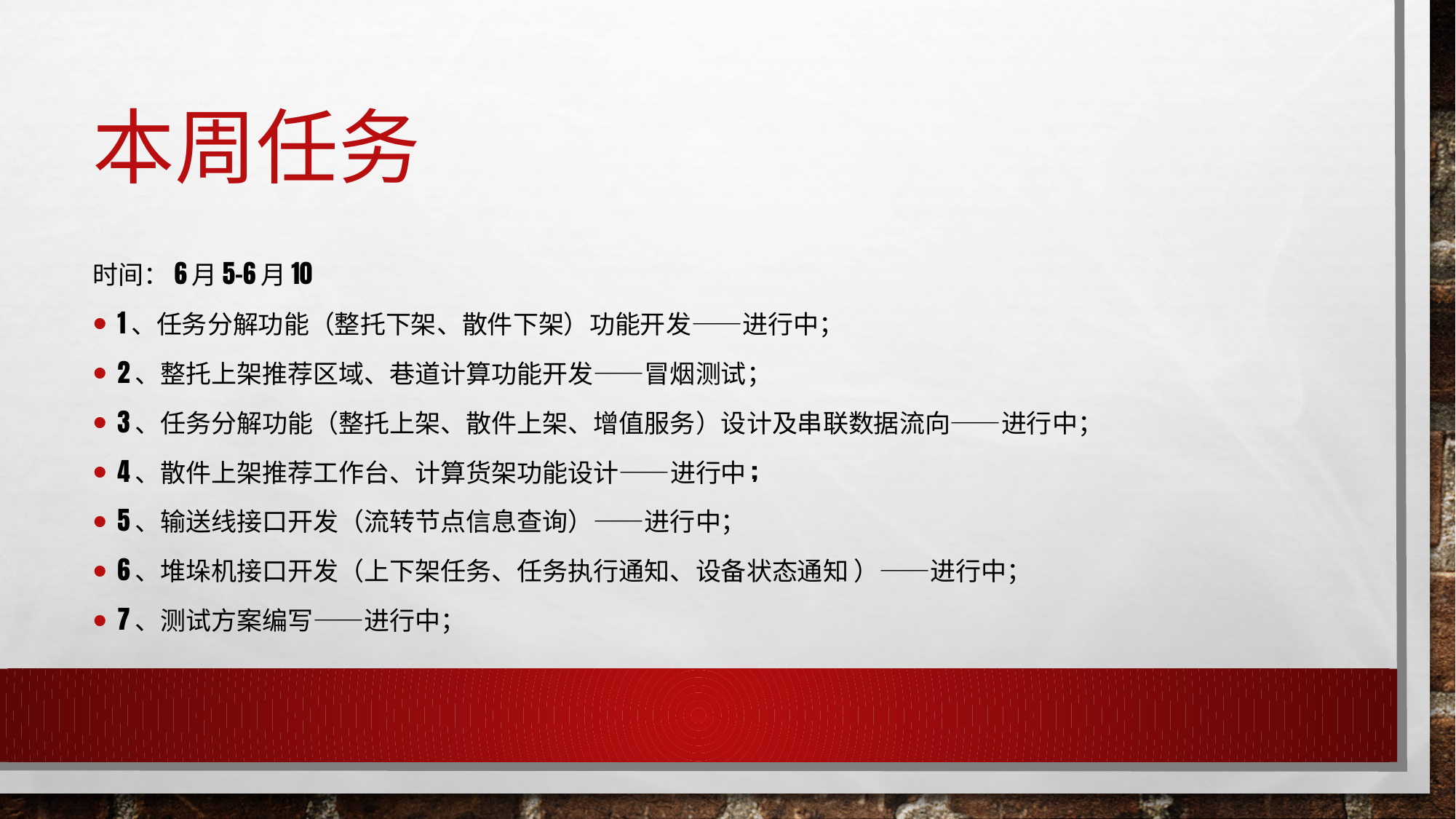

# 本周任务
时间：6月5-6月10
1、任务分解功能（整托下架、散件下架）功能开发——进行中；
2、整托上架推荐区域、巷道计算功能开发——冒烟测试；
3、任务分解功能（整托上架、散件上架、增值服务）设计及串联数据流向——进行中；
4、散件上架推荐工作台、计算货架功能设计——进行中;
5、输送线接口开发（流转节点信息查询）——进行中；
6、堆垛机接口开发（上下架任务、任务执行通知、设备状态通知 ）——进行中；
7、测试方案编写——进行中；